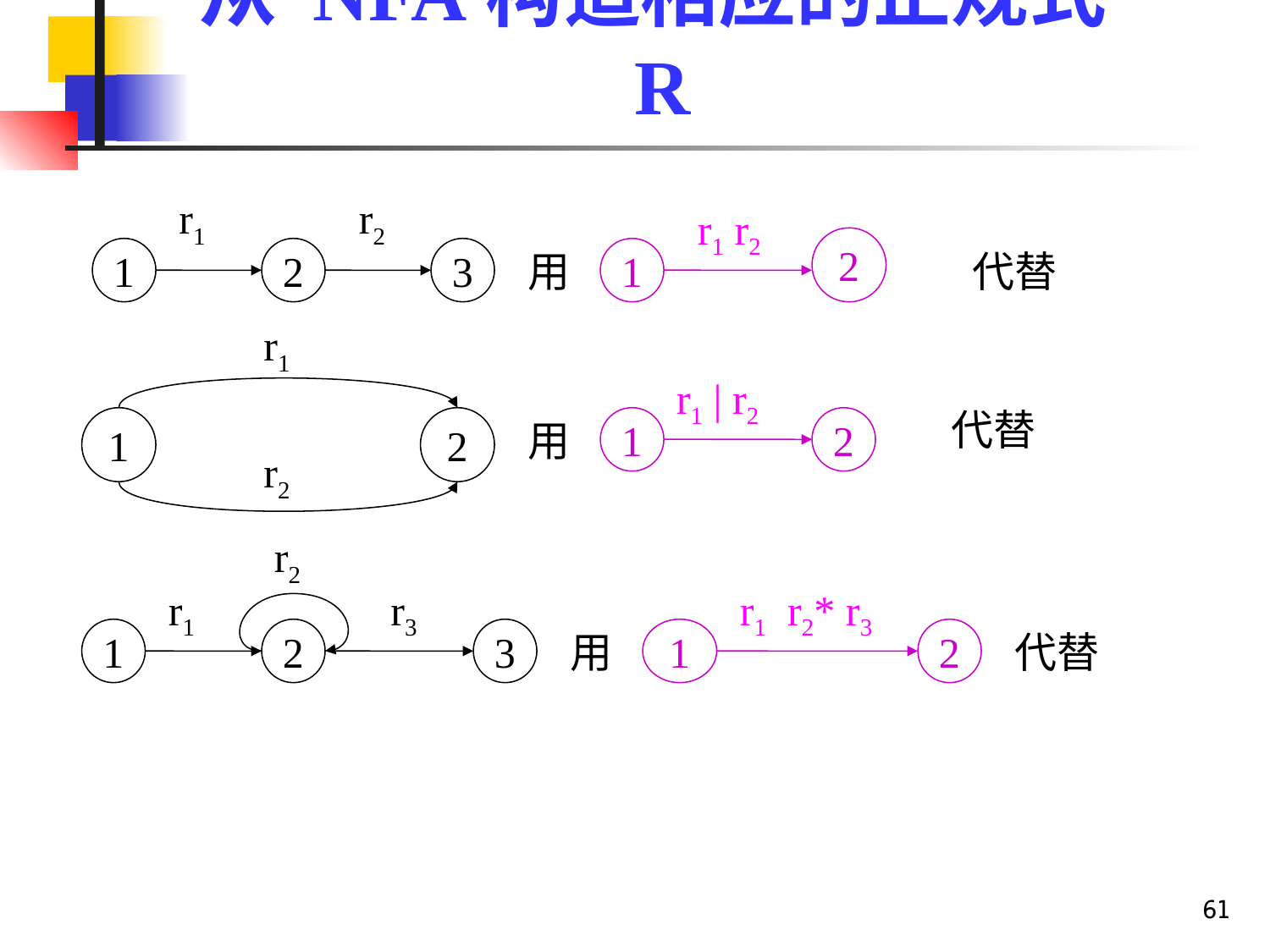

# 从 NFA构造相应的正规式R
r1
r2
r1 r2
2
1
2
3
用
1
代替

r1
r1 | r2
代替
1
2
用
1
2
r2

r2
r1
r3
r1  r2* r3
1
2
3
用
1
2
代替

61